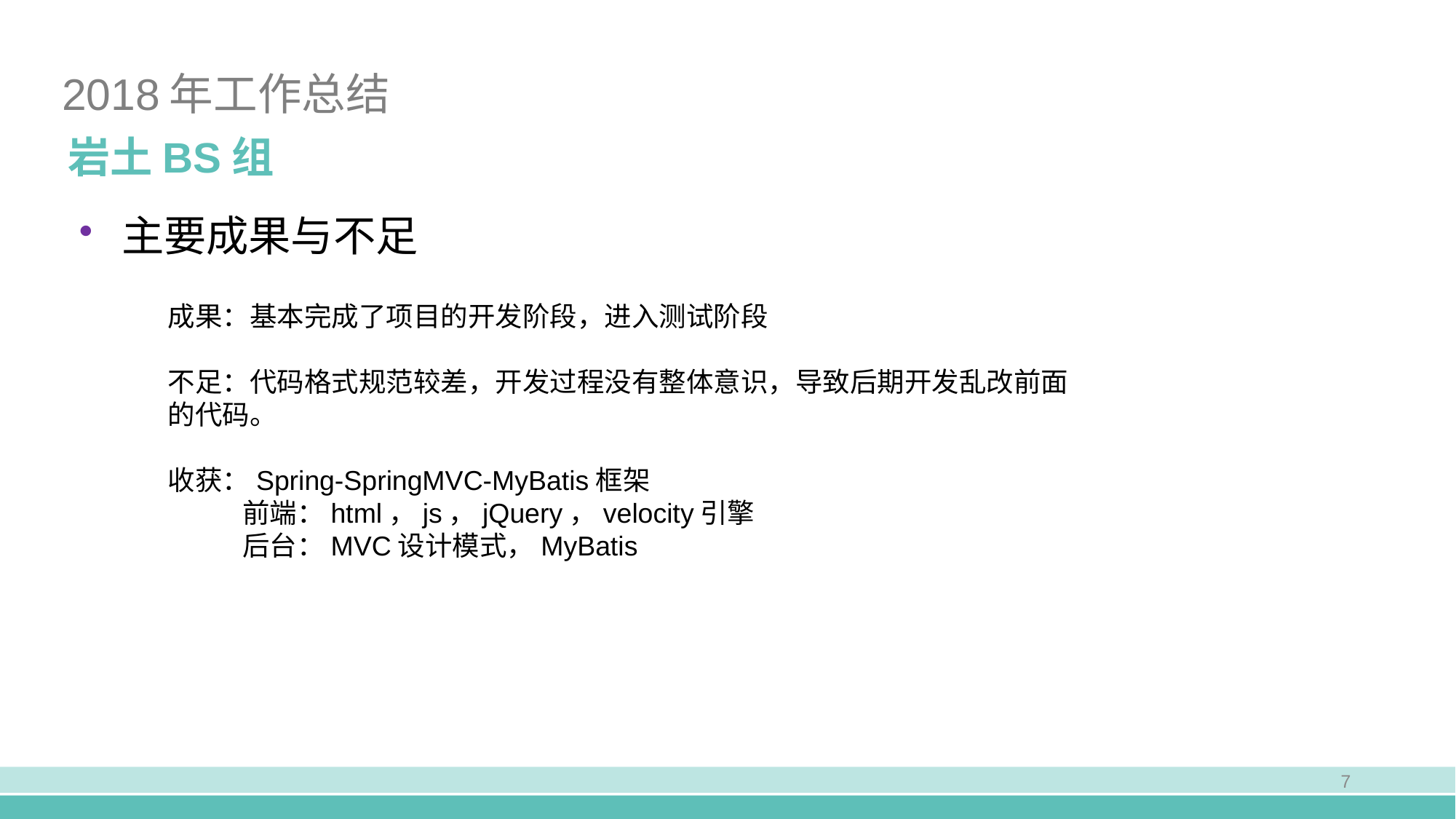

# 2018年工作总结
岩土BS组
主要成果与不足
成果：基本完成了项目的开发阶段，进入测试阶段

不足：代码格式规范较差，开发过程没有整体意识，导致后期开发乱改前面的代码。

收获：Spring-SpringMVC-MyBatis框架
           前端：html，js，jQuery，velocity引擎
           后台：MVC设计模式，MyBatis
7